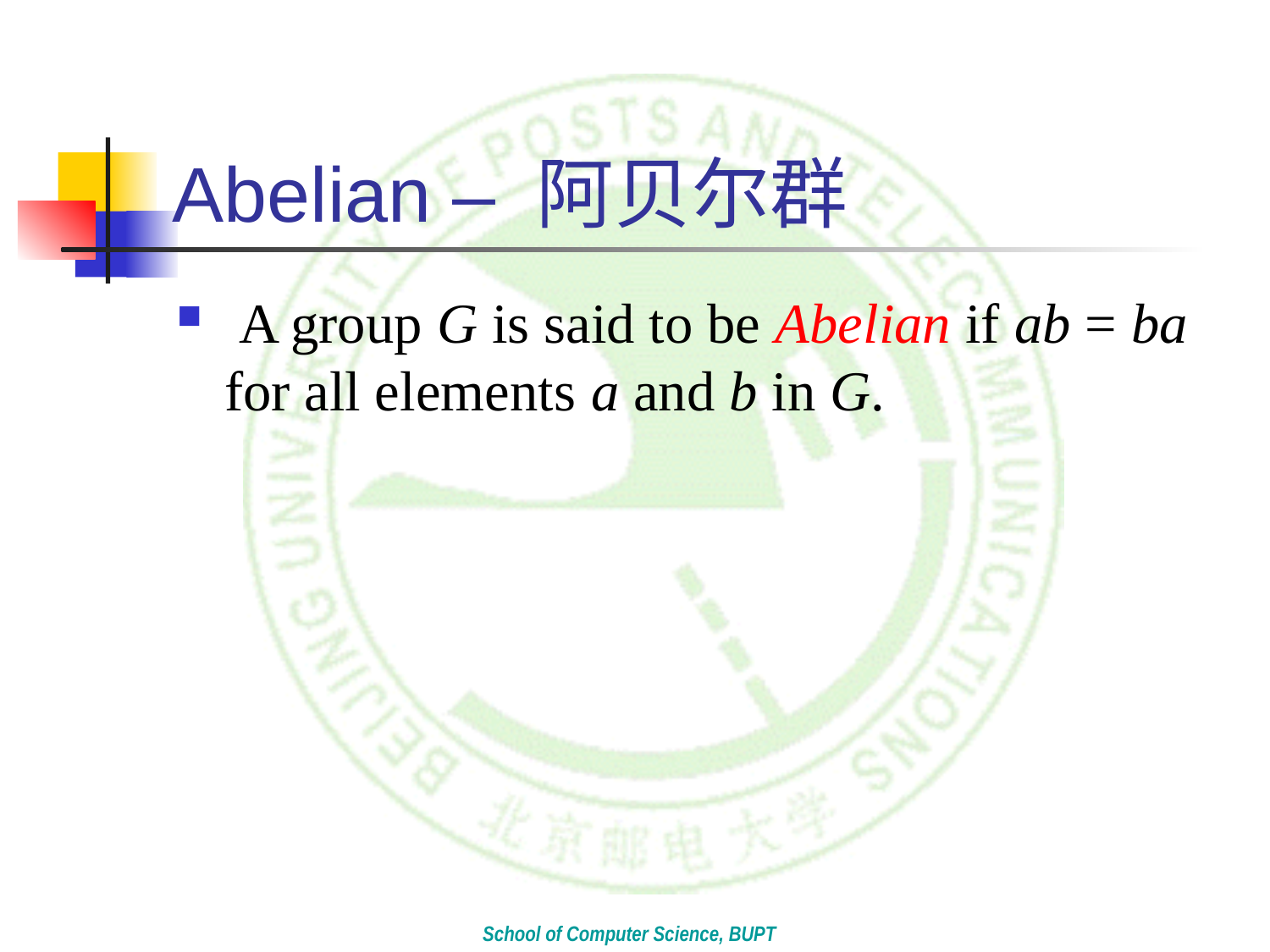

# Abelian – 阿贝尔群
 A group G is said to be Abelian if ab = ba for all elements a and b in G.

School of Computer Science, BUPT
3